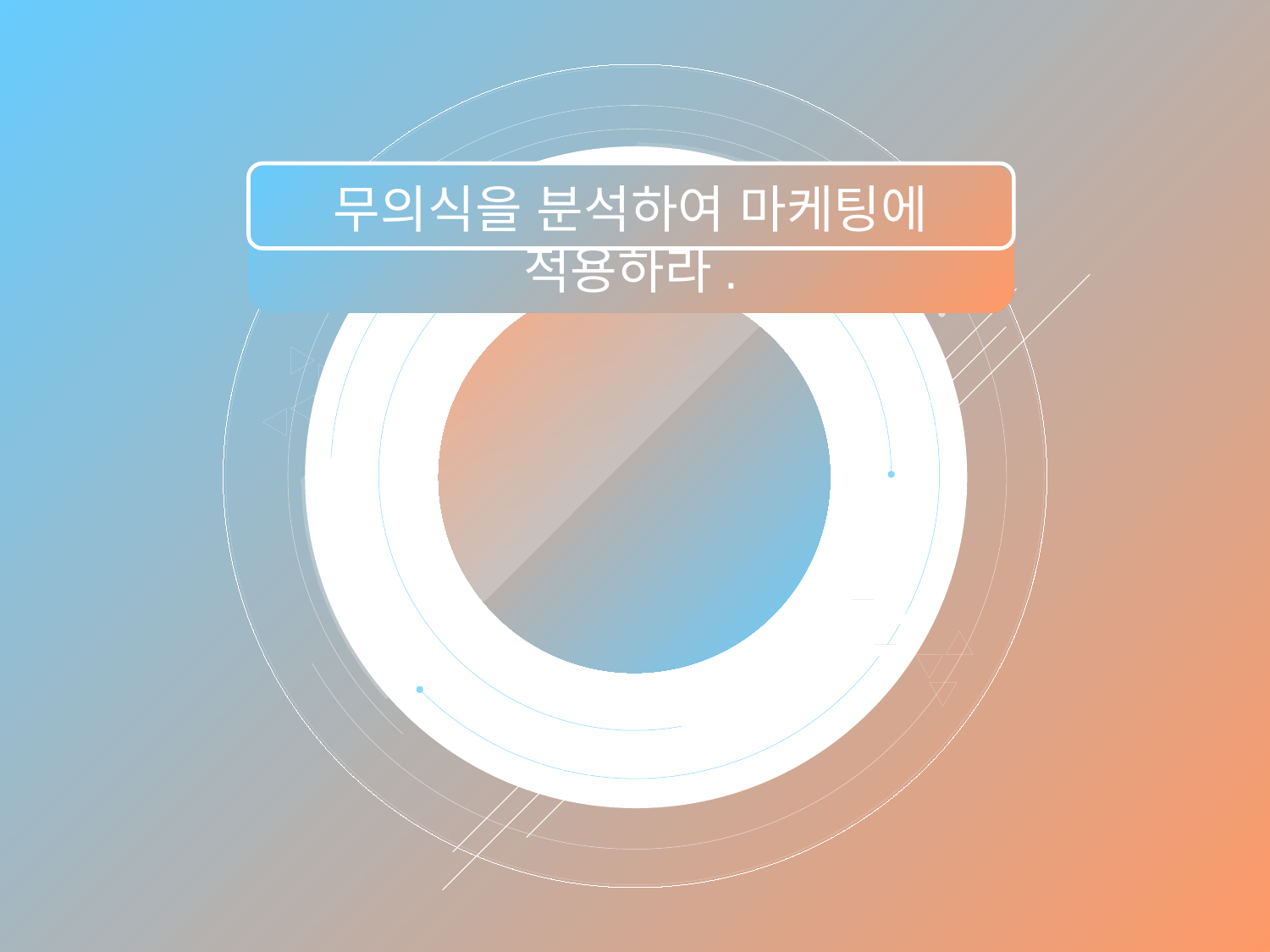

무의식을 분석하여 마케팅에 적용하라.
# 뉴로 마케팅 Neuro Marketing
경영정보학과
2016024017
윤 상 준